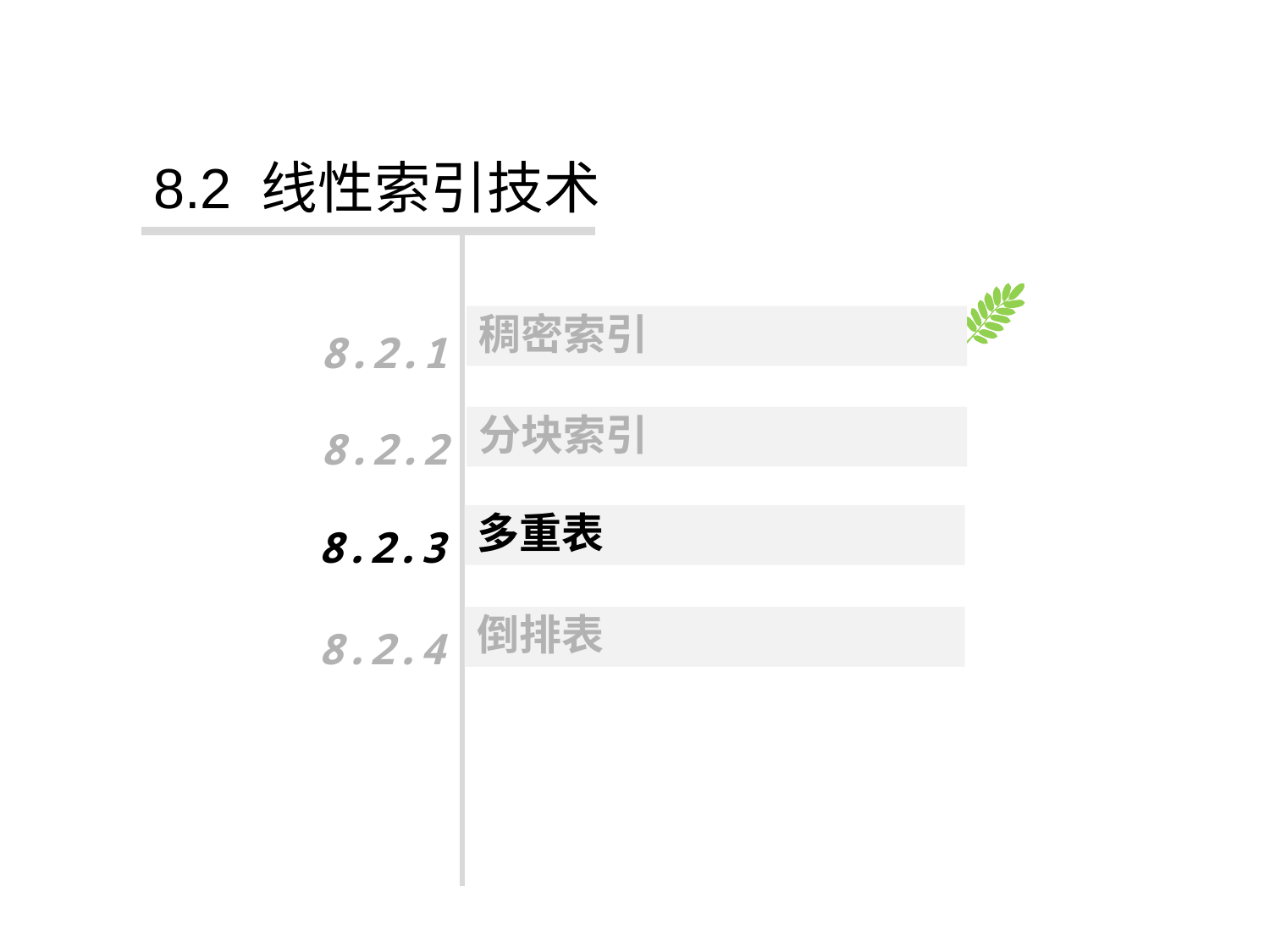

#
8.2 线性索引技术

稠密索引
8.2.1
8.2.2
分块索引
8.2.3
多重表
8.2.4
倒排表